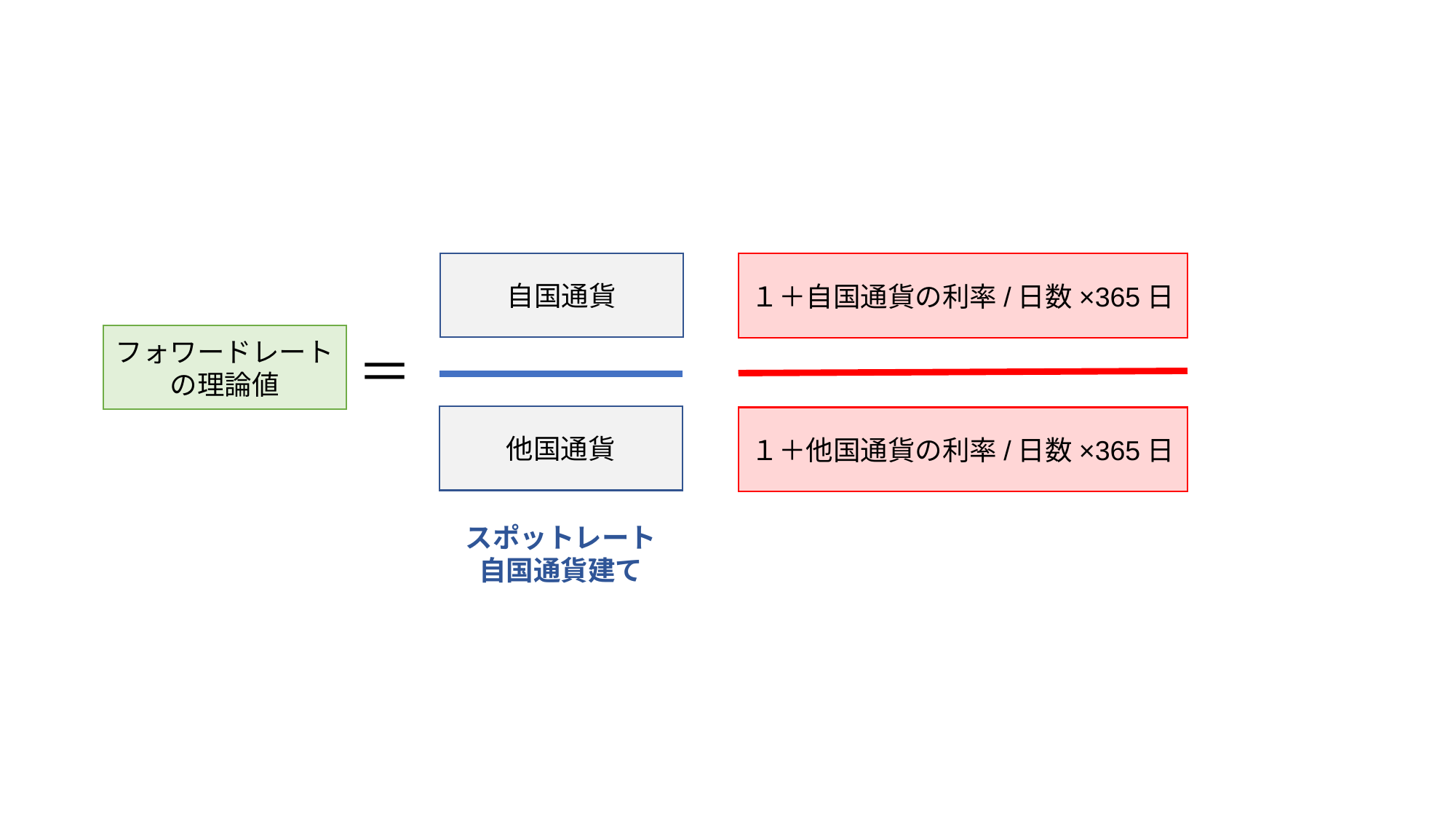

自国通貨
１＋自国通貨の利率/日数×365日
フォワードレートの理論値
＝
他国通貨
１＋他国通貨の利率/日数×365日
スポットレート
自国通貨建て